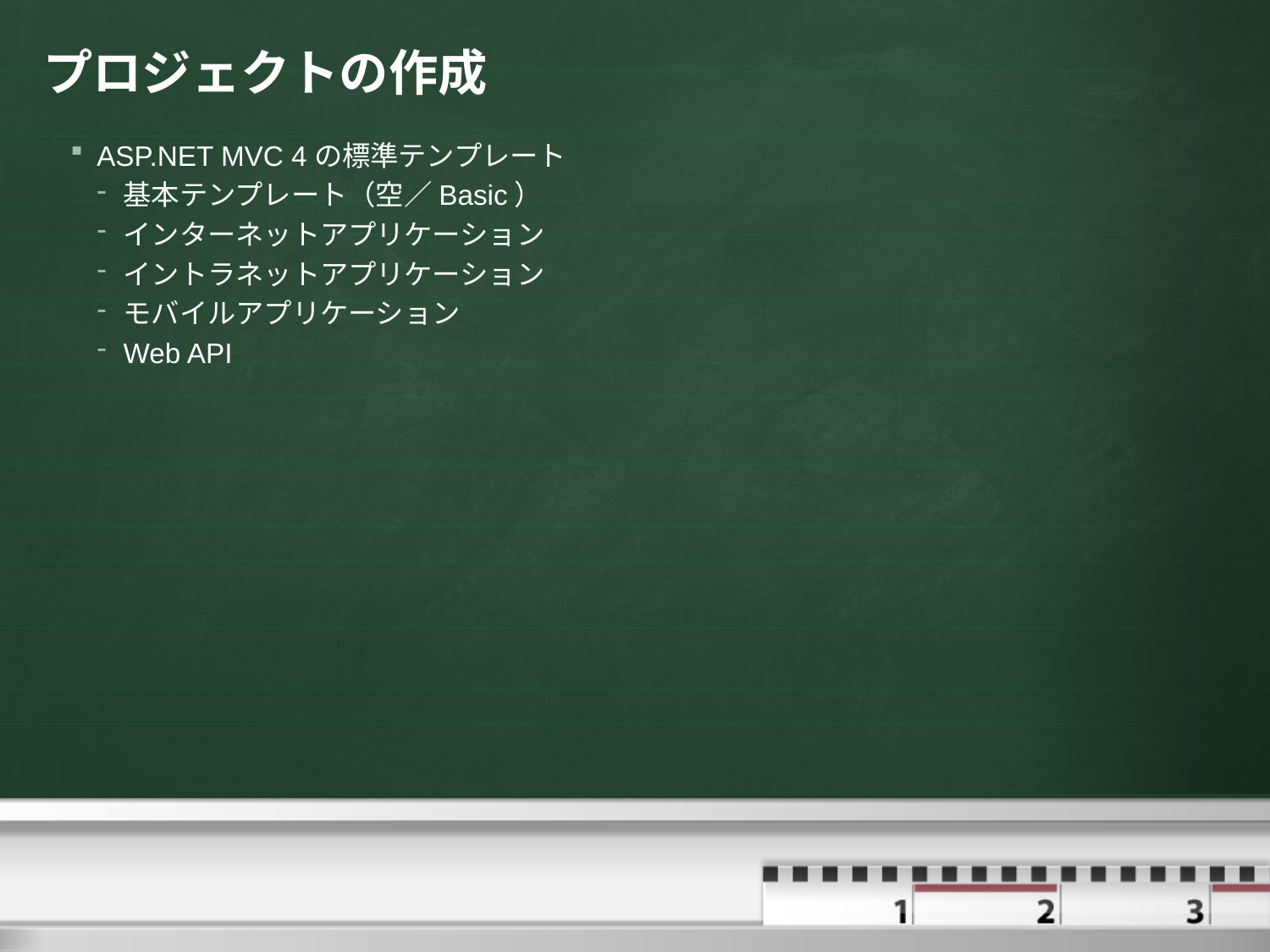

# プロジェクトの作成
ASP.NET MVC 4の標準テンプレート
基本テンプレート（空／Basic）
インターネットアプリケーション
イントラネットアプリケーション
モバイルアプリケーション
Web API